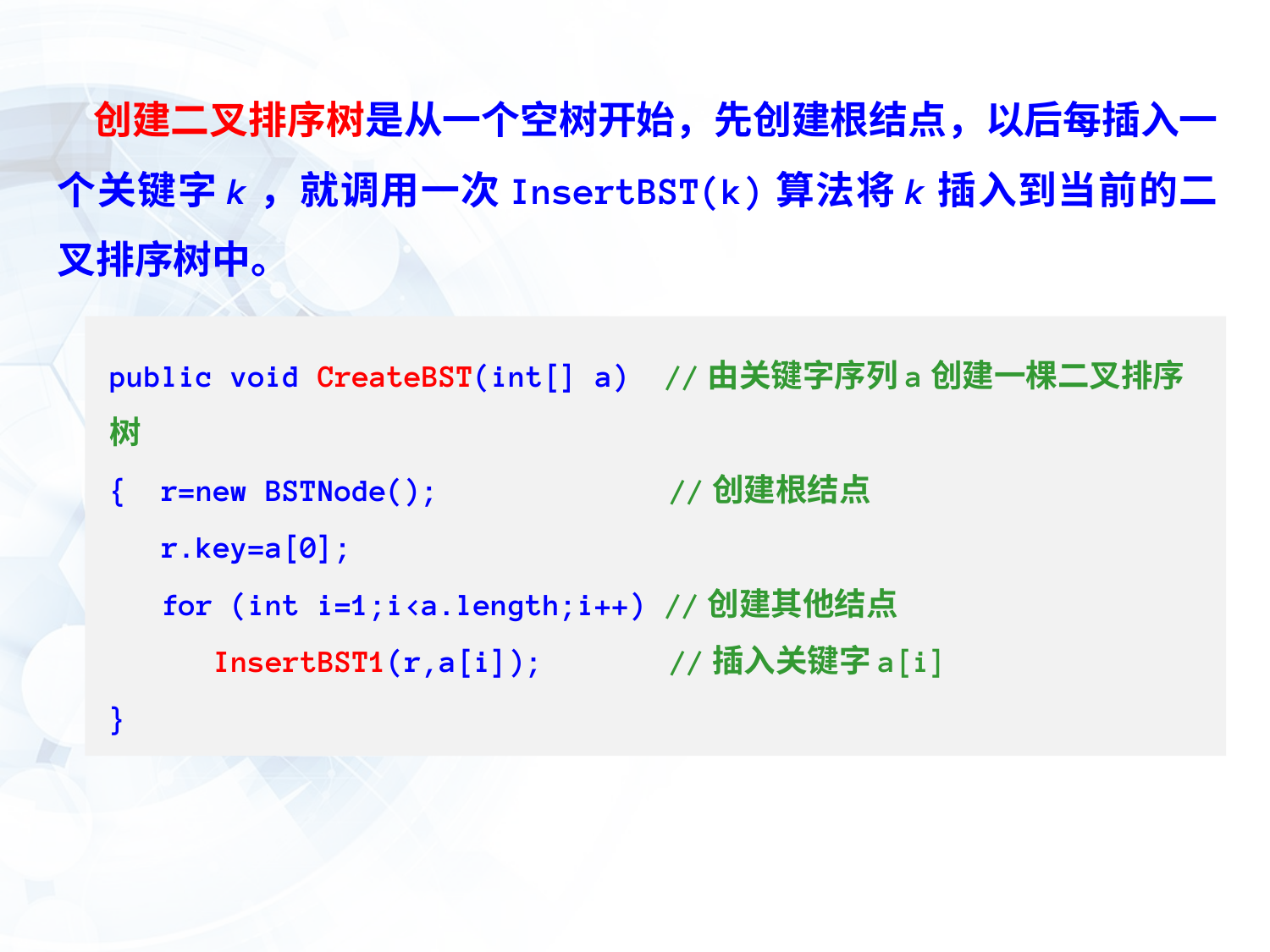

创建二叉排序树是从一个空树开始，先创建根结点，以后每插入一个关键字k，就调用一次InsertBST(k)算法将k插入到当前的二叉排序树中。
public void CreateBST(int[] a)  //由关键字序列a创建一棵二叉排序树
{  r=new BSTNode();		   //创建根结点
   r.key=a[0];
   for (int i=1;i<a.length;i++) //创建其他结点
      InsertBST1(r,a[i]);	   //插入关键字a[i]
}